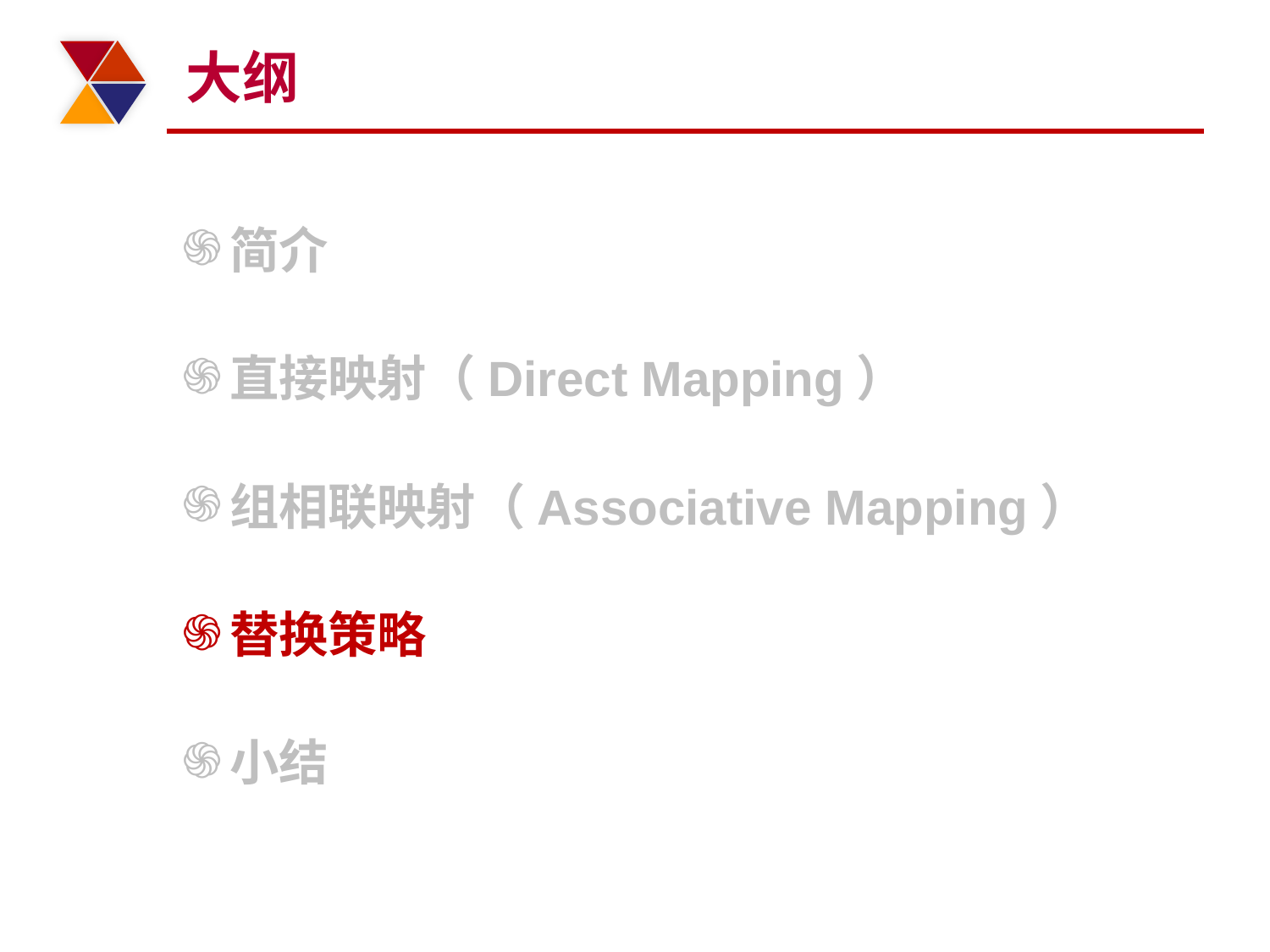

# 大纲
简介
直接映射（Direct Mapping）
组相联映射（Associative Mapping）
替换策略
小结